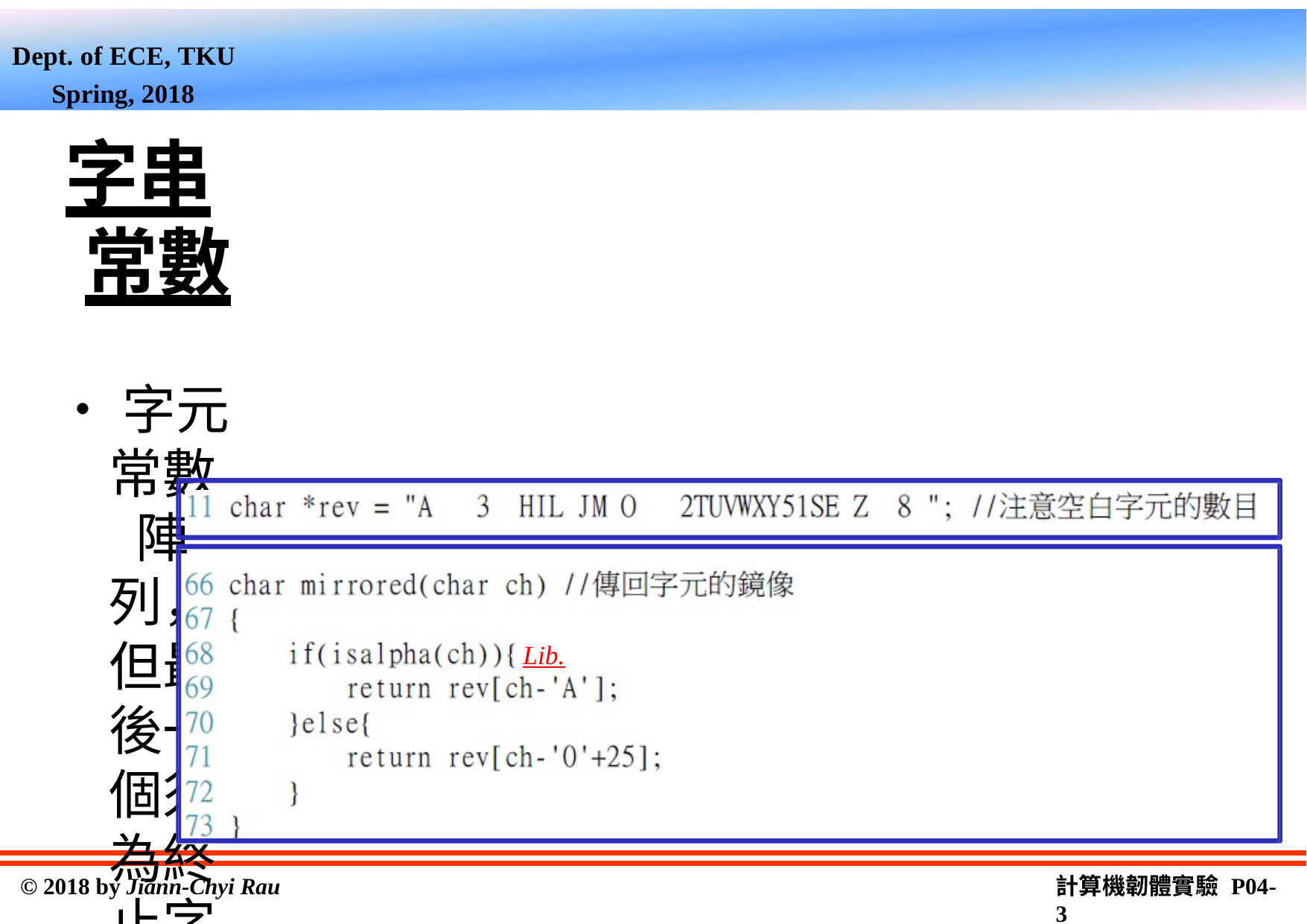

Dept. of ECE, TKU Spring, 2018
字串常數

‧字元常數陣列，但最後一個須為終止字元‘\0’
–使用字元指標(pointer)指向字串常數的第一個字元
–例：

Lib.

計算機韌體實驗 P04-3
© 2018 by Jiann-Chyi Rau